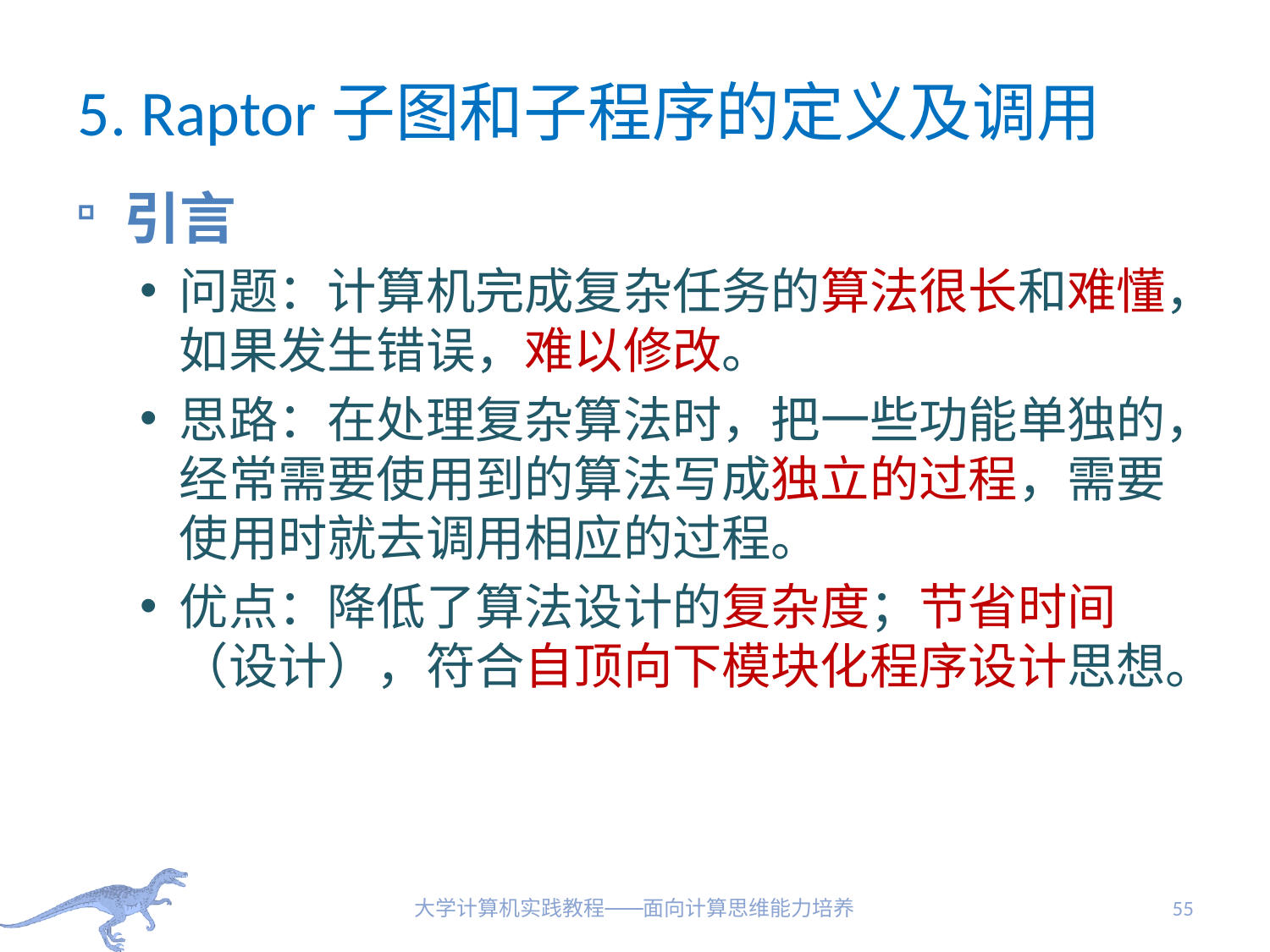

# 5. Raptor子图和子程序的定义及调用
引言
问题：计算机完成复杂任务的算法很长和难懂，如果发生错误，难以修改。
思路：在处理复杂算法时，把一些功能单独的，经常需要使用到的算法写成独立的过程，需要使用时就去调用相应的过程。
优点：降低了算法设计的复杂度；节省时间（设计），符合自顶向下模块化程序设计思想。
大学计算机实践教程——面向计算思维能力培养
55